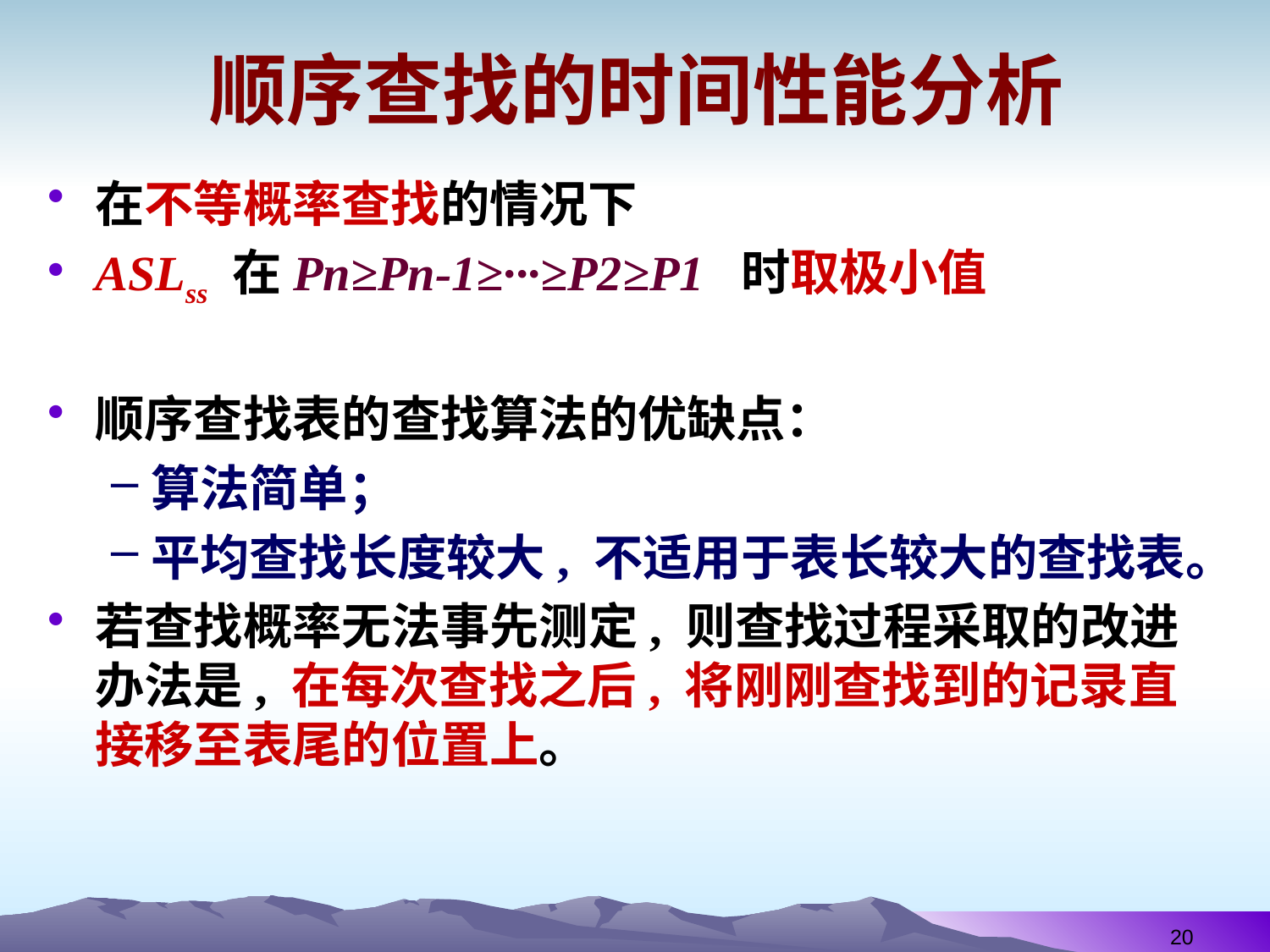

# 顺序查找的时间性能分析
在不等概率查找的情况下
ASLss 在Pn≥Pn-1≥···≥P2≥P1  时取极小值

顺序查找表的查找算法的优缺点：
算法简单；
平均查找长度较大, 不适用于表长较大的查找表。
若查找概率无法事先测定, 则查找过程采取的改进办法是, 在每次查找之后, 将刚刚查找到的记录直接移至表尾的位置上。
20